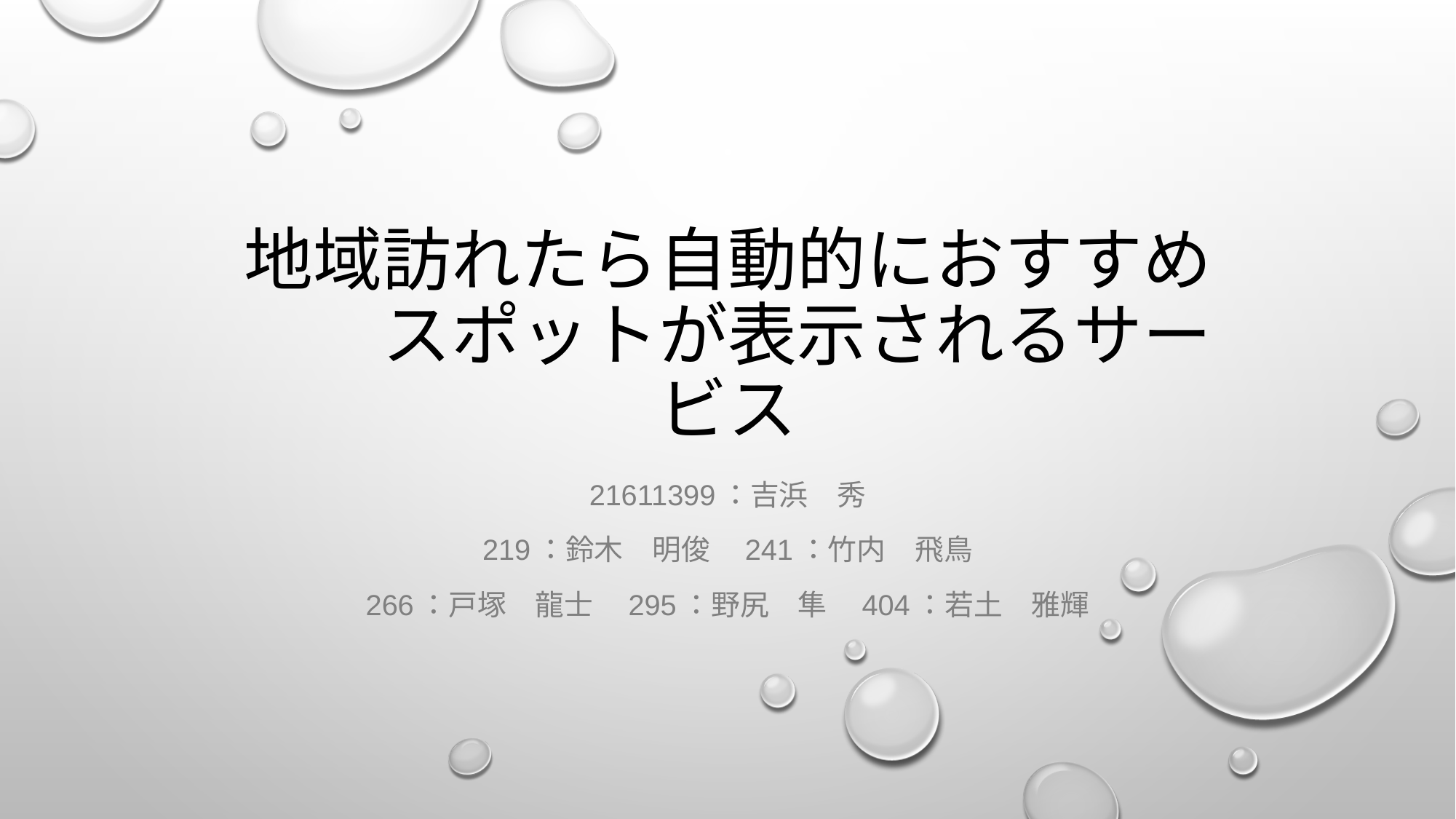

# 地域訪れたら自動的におすすめ 　　スポットが表示されるサービス
21611399：吉浜　秀
219：鈴木　明俊　241：竹内　飛鳥
266：戸塚　龍士　295：野尻　隼　404：若土　雅輝